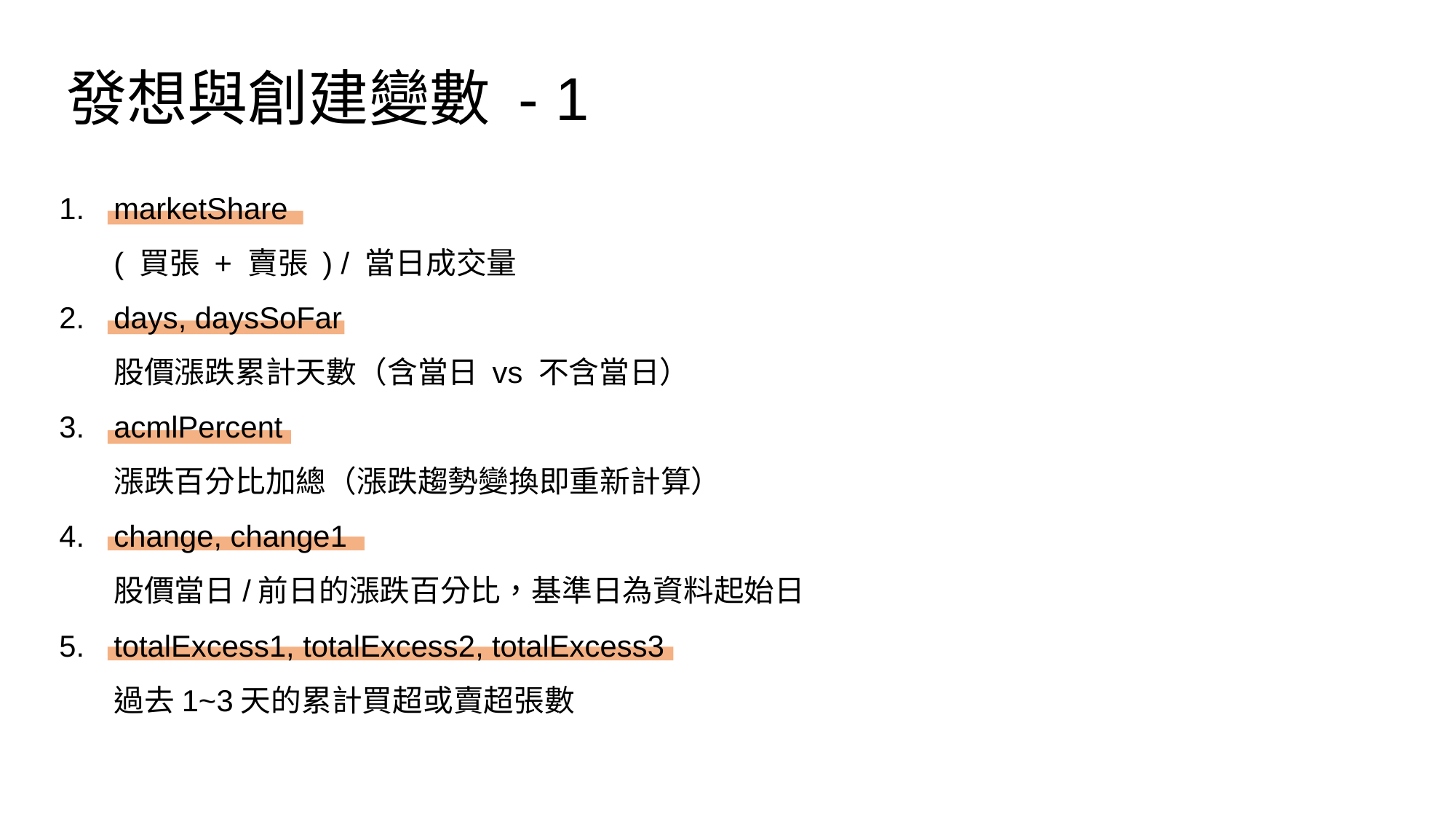

發想與創建變數 - 1
marketShare
( 買張 + 賣張 ) / 當日成交量
days, daysSoFar
股價漲跌累計天數（含當日 vs 不含當日）
acmlPercent
漲跌百分比加總（漲跌趨勢變換即重新計算）
change, change1
股價當日/前日的漲跌百分比，基準日為資料起始日
totalExcess1, totalExcess2, totalExcess3
過去1~3天的累計買超或賣超張數